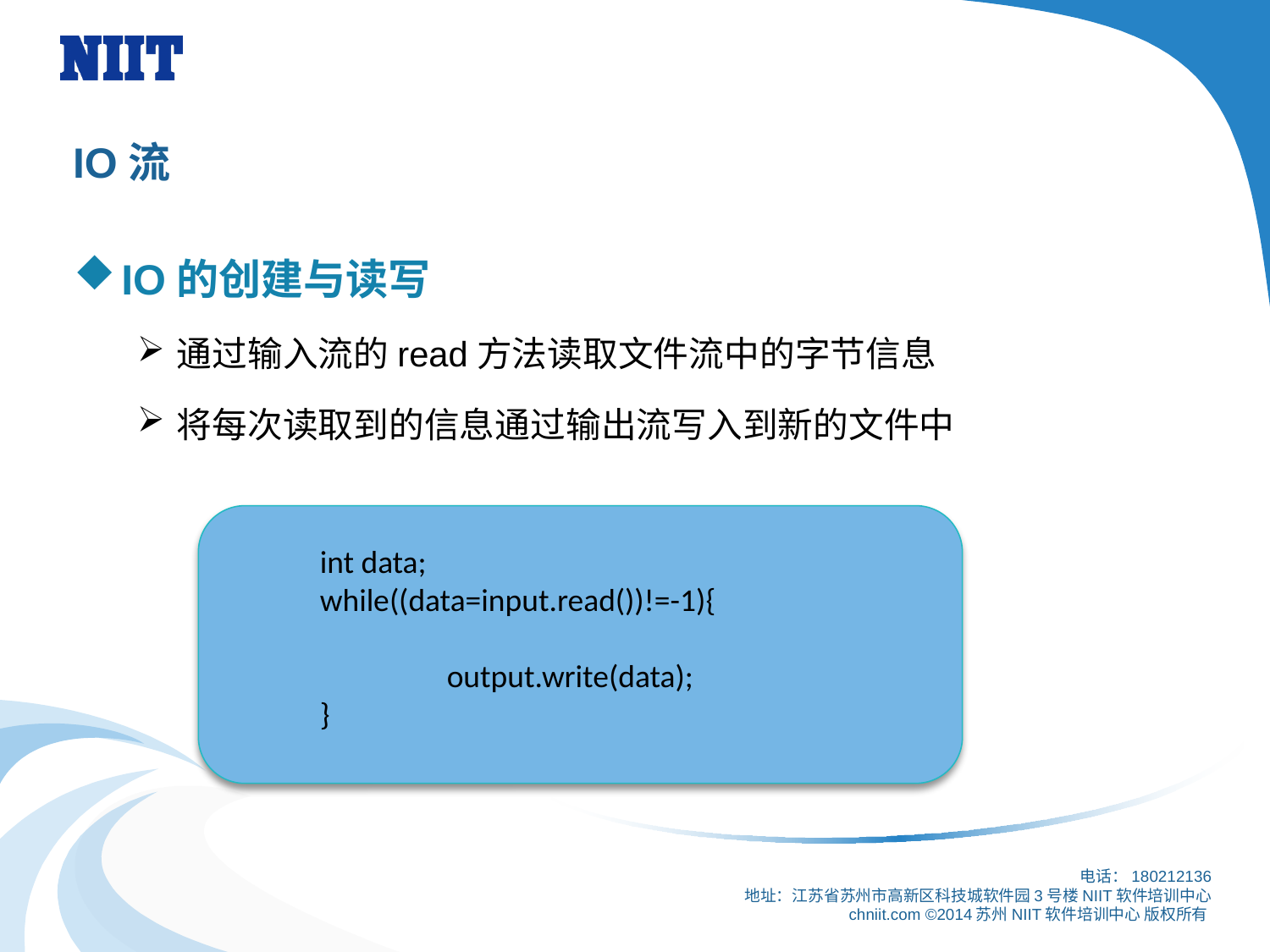

# IO流
IO的创建与读写
通过输入流的read方法读取文件流中的字节信息
将每次读取到的信息通过输出流写入到新的文件中

int data;
while((data=input.read())!=-1){

	output.write(data);
}